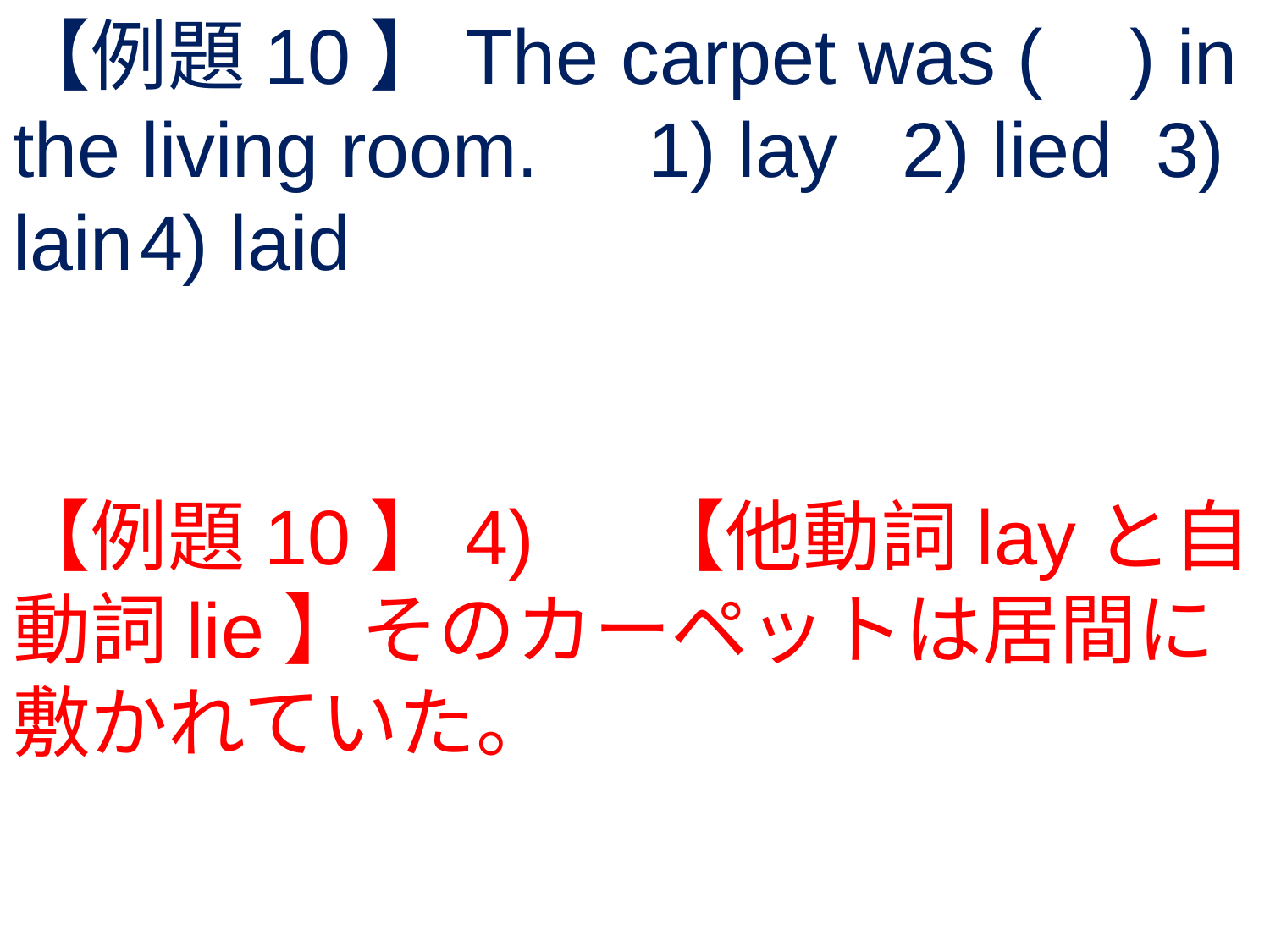

# 【例題10】The carpet was (    ) in the living room.	1) lay	2) lied	3) lain	4) laid
【例題10】4) 	【他動詞layと自動詞lie】そのカーペットは居間に敷かれていた。